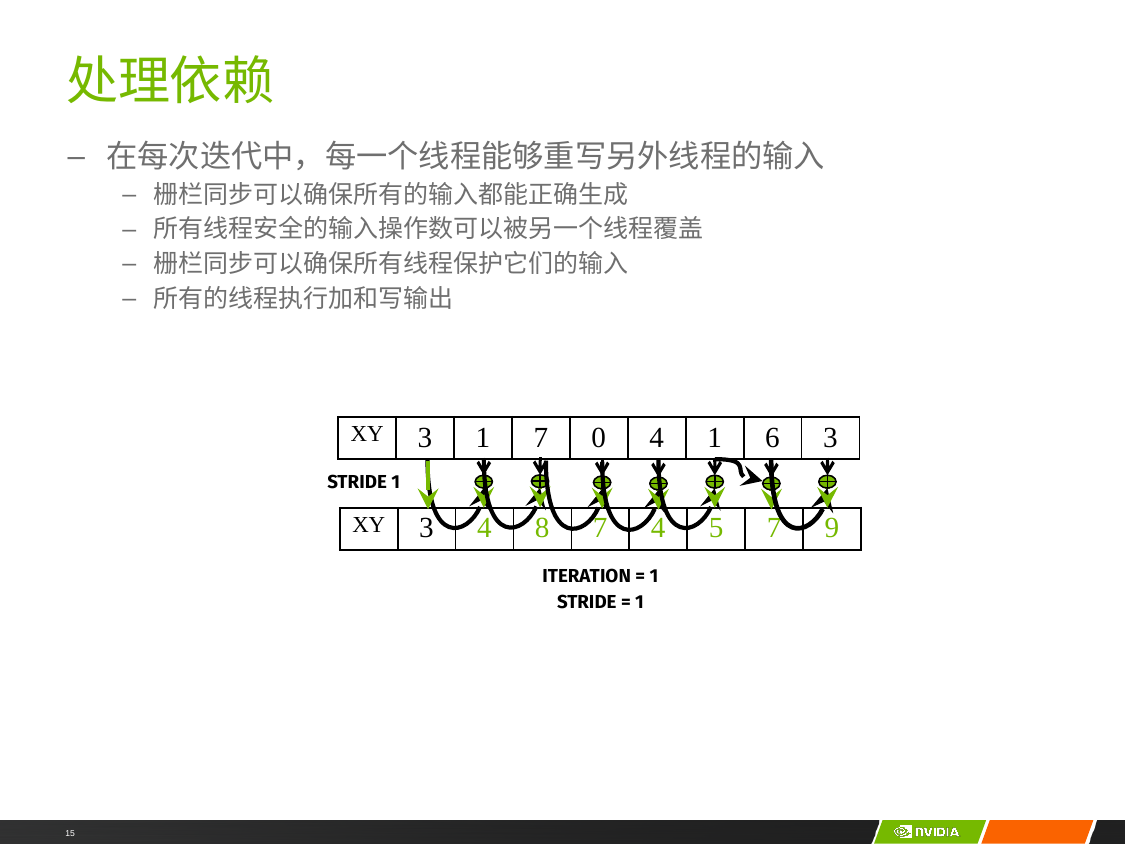

# 处理依赖
在每次迭代中，每一个线程能够重写另外线程的输入
栅栏同步可以确保所有的输入都能正确生成
所有线程安全的输入操作数可以被另一个线程覆盖
栅栏同步可以确保所有线程保护它们的输入
所有的线程执行加和写输出

| XY | 3 | 1 | 7 | 0 | 4 | 1 | 6 | 3 |
| --- | --- | --- | --- | --- | --- | --- | --- | --- |
STRIDE 1

| XY | 3 | 4 | 8 | 7 | 4 | 5 | 7 | 9 |
| --- | --- | --- | --- | --- | --- | --- | --- | --- |
ITERATION = 1
STRIDE = 1